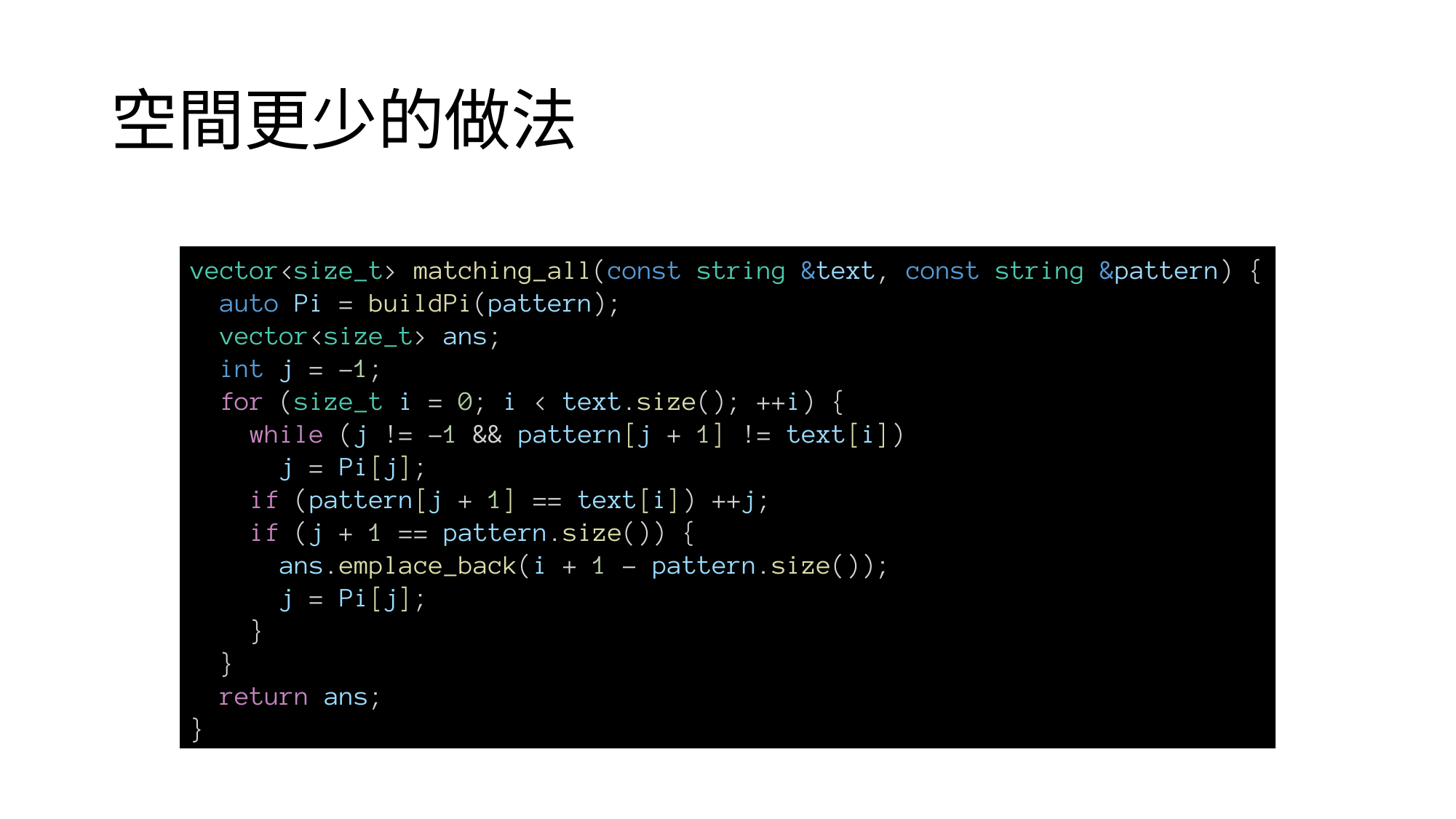

# 空間更少的做法
vector<size_t> matching_all(const string &text, const string &pattern) {
  auto Pi = buildPi(pattern);
  vector<size_t> ans;
  int j = -1;
  for (size_t i = 0; i < text.size(); ++i) {
    while (j != -1 && pattern[j + 1] != text[i])
      j = Pi[j];
    if (pattern[j + 1] == text[i]) ++j;
    if (j + 1 == pattern.size()) {
      ans.emplace_back(i + 1 - pattern.size());
      j = Pi[j];
    }
  }
  return ans;
}